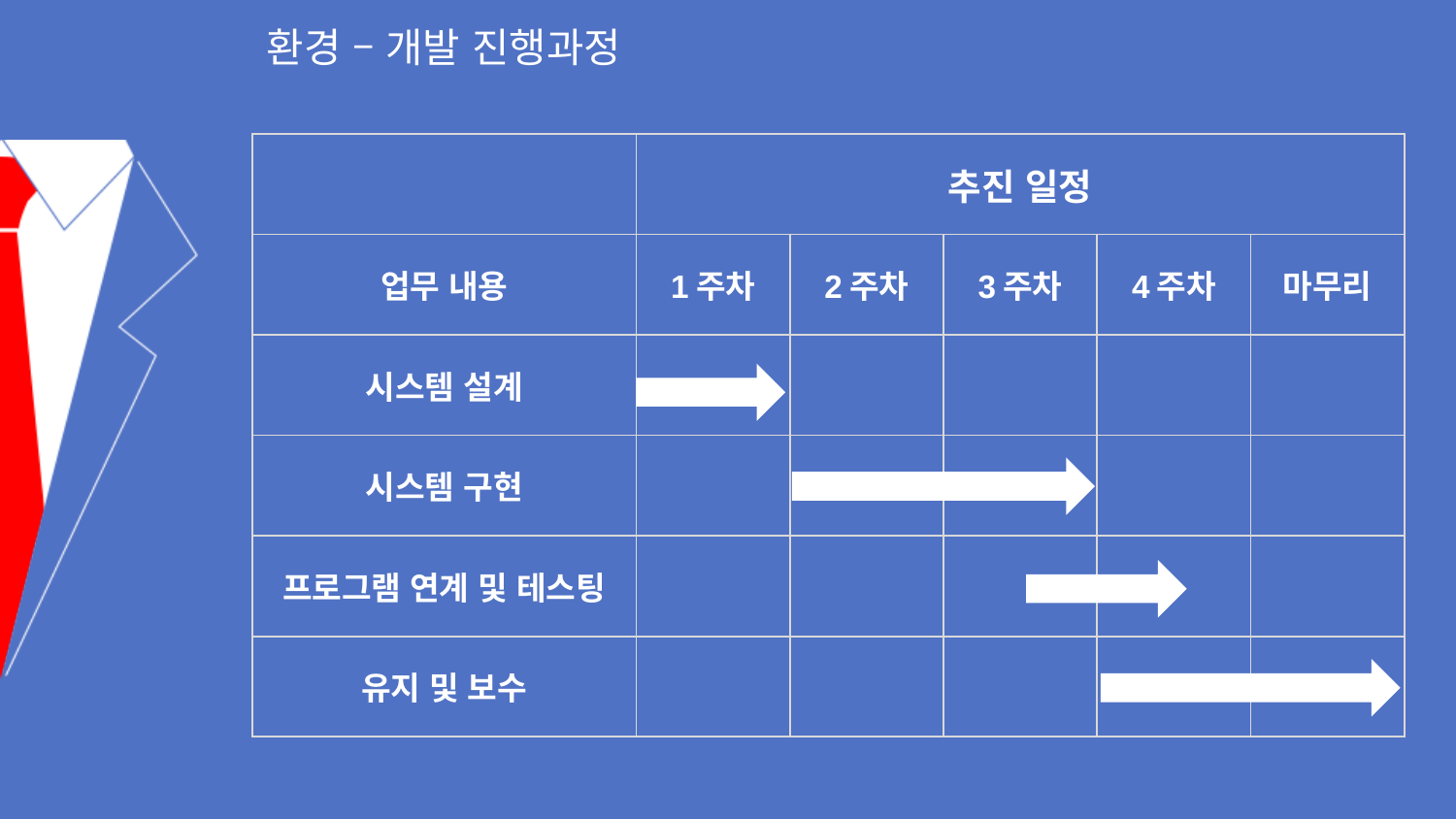

환경 – 개발 진행과정
|  | 추진 일정 |  |  |  |  |
| --- | --- | --- | --- | --- | --- |
| 업무 내용 | 1주차 | 2주차 | 3주차 | 4주차 | 마무리 |
| 시스템 설계 |  |  |  |  |  |
| 시스템 구현 |  |  |  |  |  |
| 프로그램 연계 및 테스팅 |  |  |  |  |  |
| 유지 및 보수 |  |  |  |  |  |